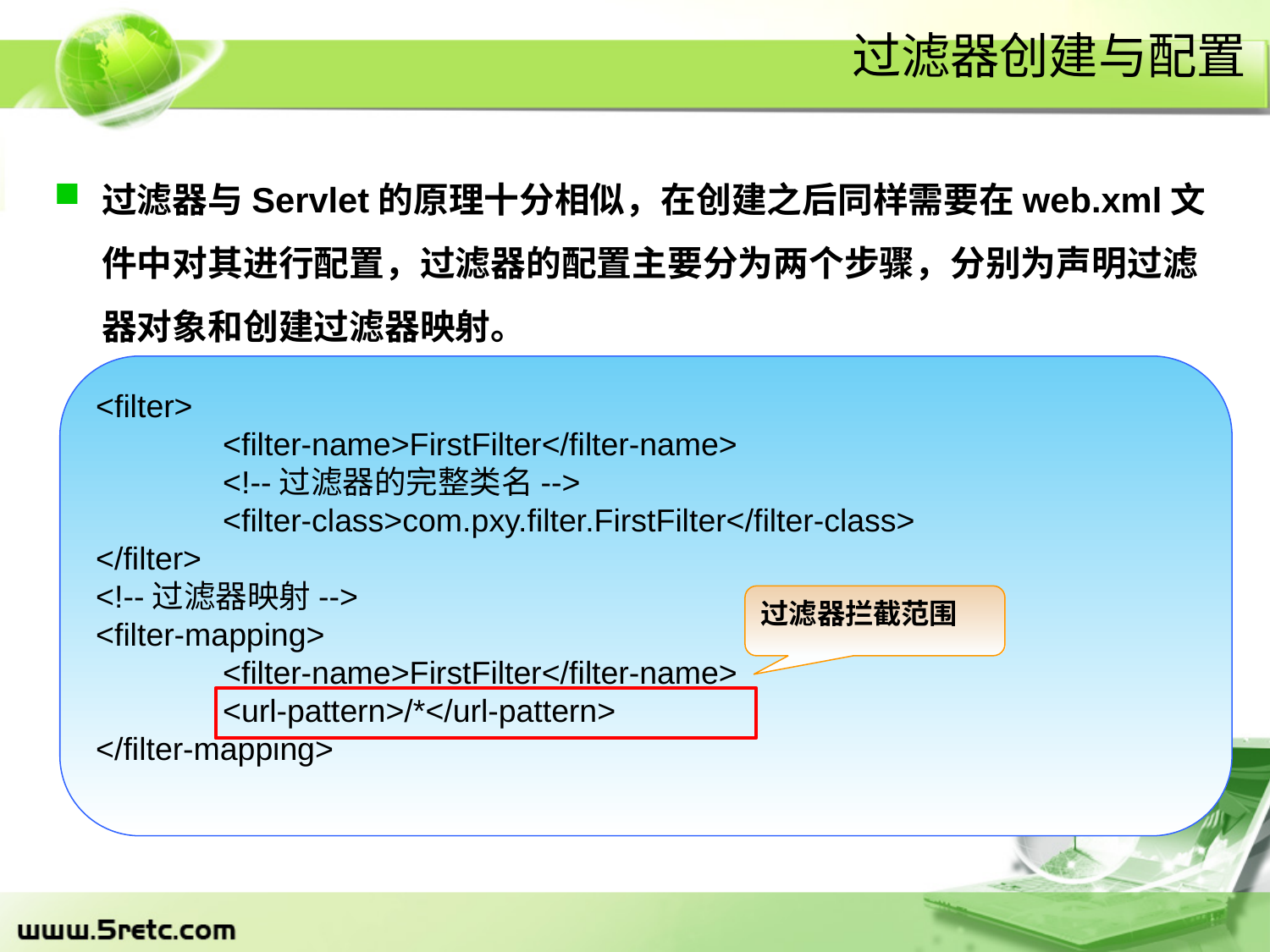

# 过滤器创建与配置
过滤器与Servlet的原理十分相似，在创建之后同样需要在web.xml文件中对其进行配置，过滤器的配置主要分为两个步骤，分别为声明过滤器对象和创建过滤器映射。
<filter>
	<filter-name>FirstFilter</filter-name>
	<!--过滤器的完整类名-->
	<filter-class>com.pxy.filter.FirstFilter</filter-class>
</filter>
<!--过滤器映射-->
<filter-mapping>
	<filter-name>FirstFilter</filter-name>
	<url-pattern>/*</url-pattern>
</filter-mapping>
过滤器拦截范围